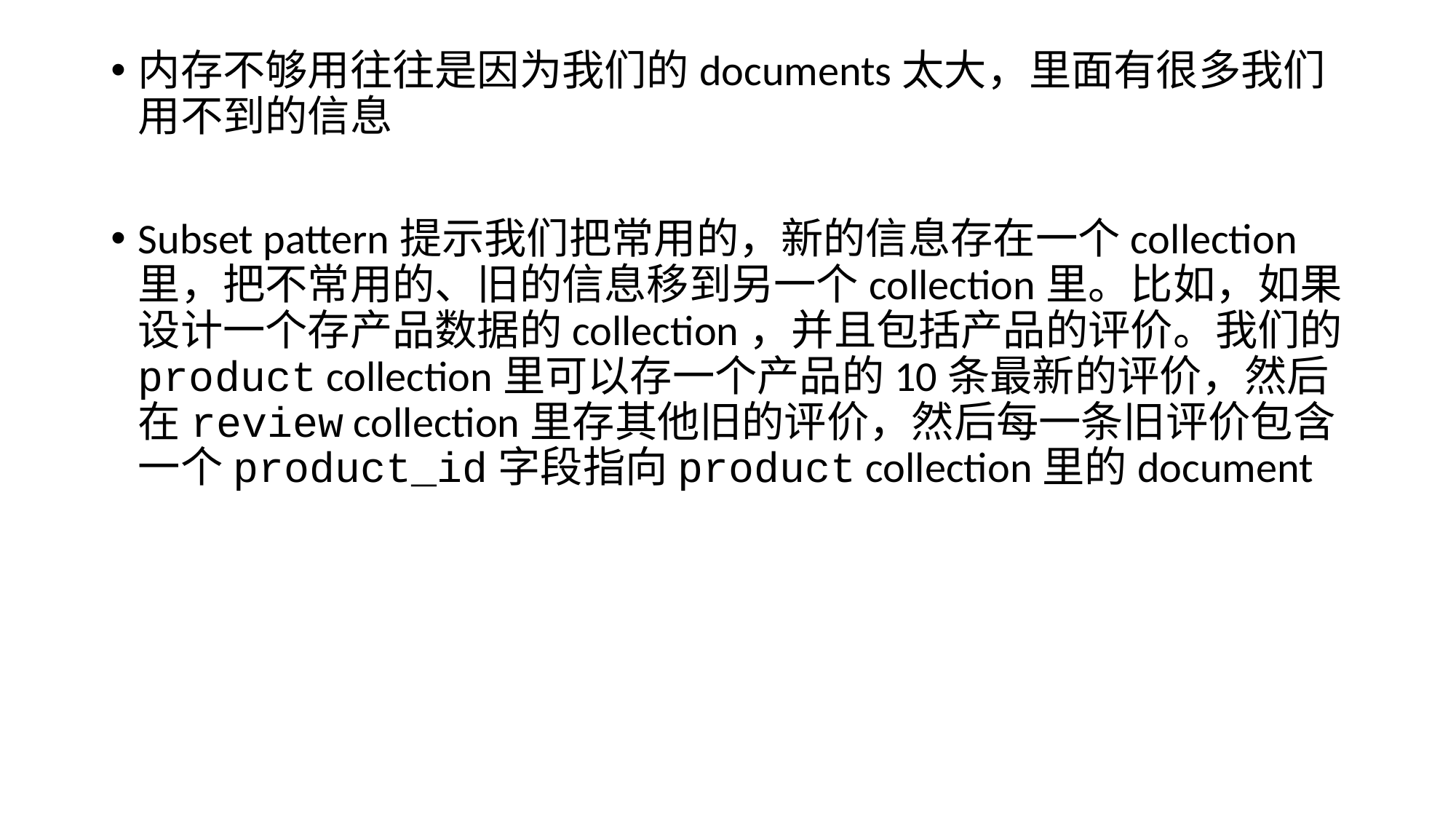

内存不够用往往是因为我们的documents太大，里面有很多我们用不到的信息

Subset pattern提示我们把常用的，新的信息存在一个collection里，把不常用的、旧的信息移到另一个collection里。比如，如果设计一个存产品数据的collection，并且包括产品的评价。我们的product collection里可以存一个产品的10条最新的评价，然后在review collection里存其他旧的评价，然后每一条旧评价包含一个product_id字段指向product collection里的document